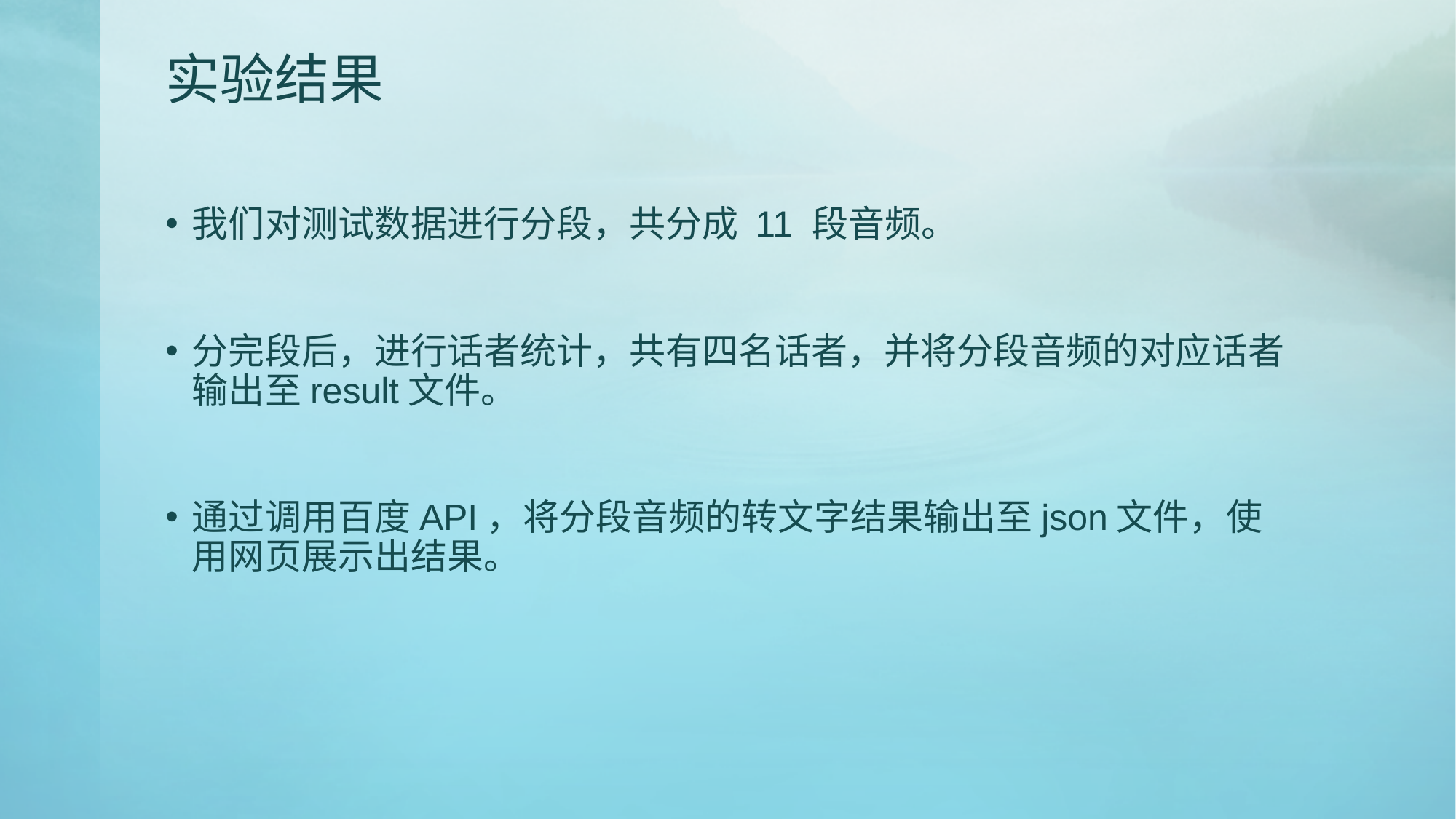

# 实验结果
我们对测试数据进行分段，共分成 11 段音频。

分完段后，进行话者统计，共有四名话者，并将分段音频的对应话者输出至result文件。

通过调用百度API，将分段音频的转文字结果输出至json文件，使用网页展示出结果。